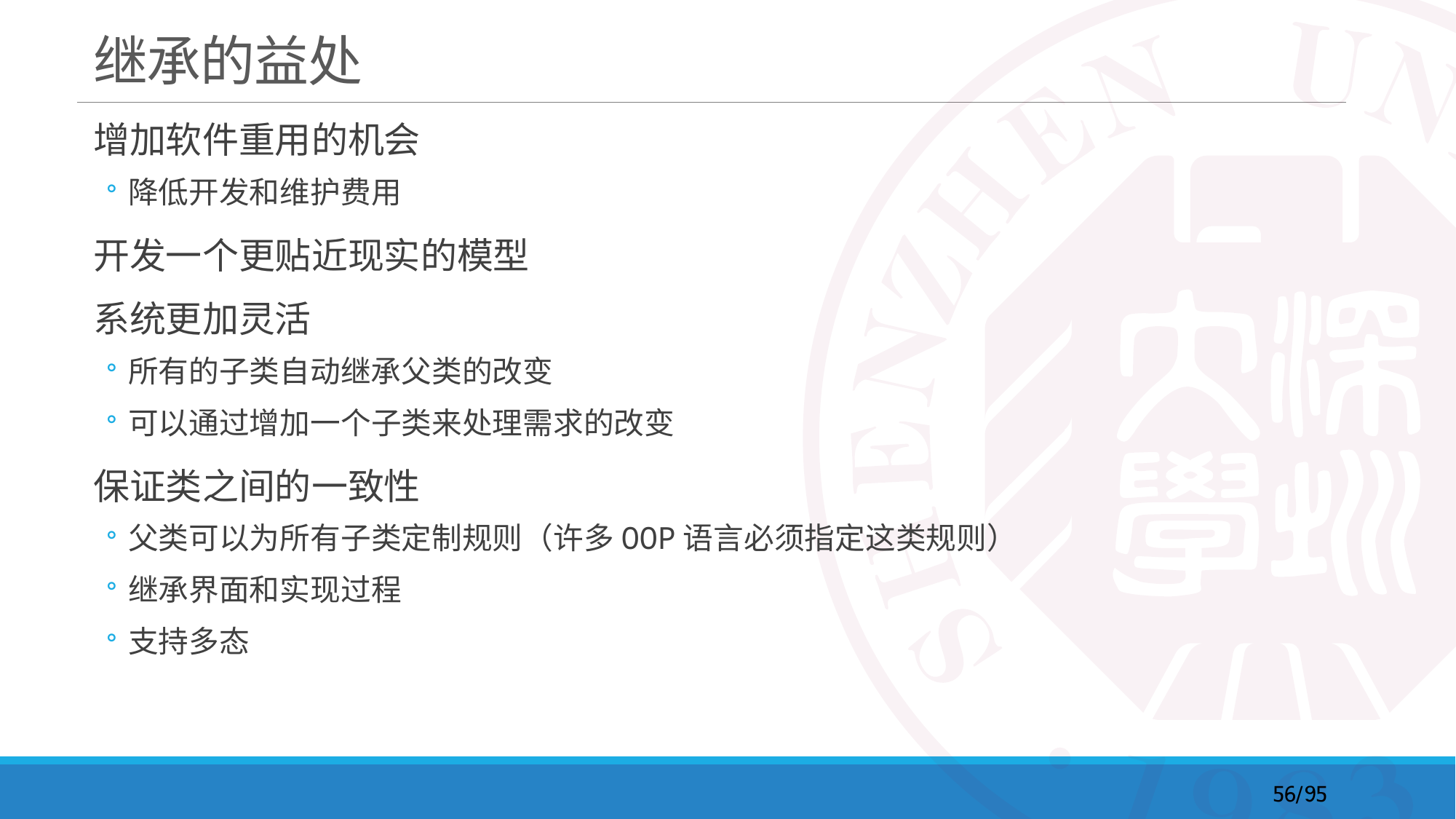

# 继承的益处
增加软件重用的机会
降低开发和维护费用
开发一个更贴近现实的模型
系统更加灵活
所有的子类自动继承父类的改变
可以通过增加一个子类来处理需求的改变
保证类之间的一致性
父类可以为所有子类定制规则（许多OOP语言必须指定这类规则）
继承界面和实现过程
支持多态
56/95